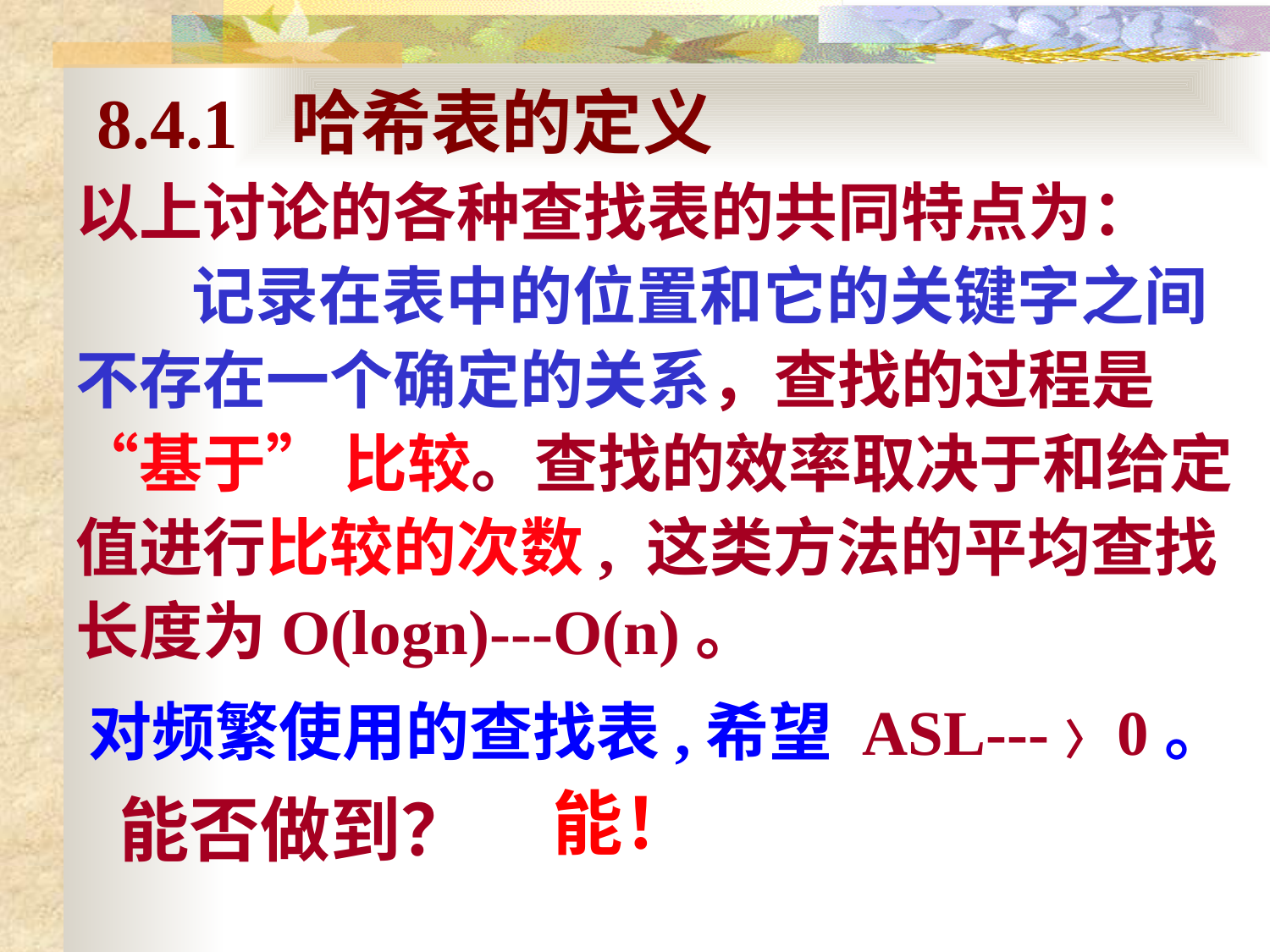

# 8.4.1  哈希表的定义
以上讨论的各种查找表的共同特点为：
       记录在表中的位置和它的关键字之间不存在一个确定的关系，查找的过程是“基于” 比较。查找的效率取决于和给定值进行比较的次数, 这类方法的平均查找长度为O(logn)---O(n)。
对频繁使用的查找表,希望 ASL---〉0。
能！
能否做到？